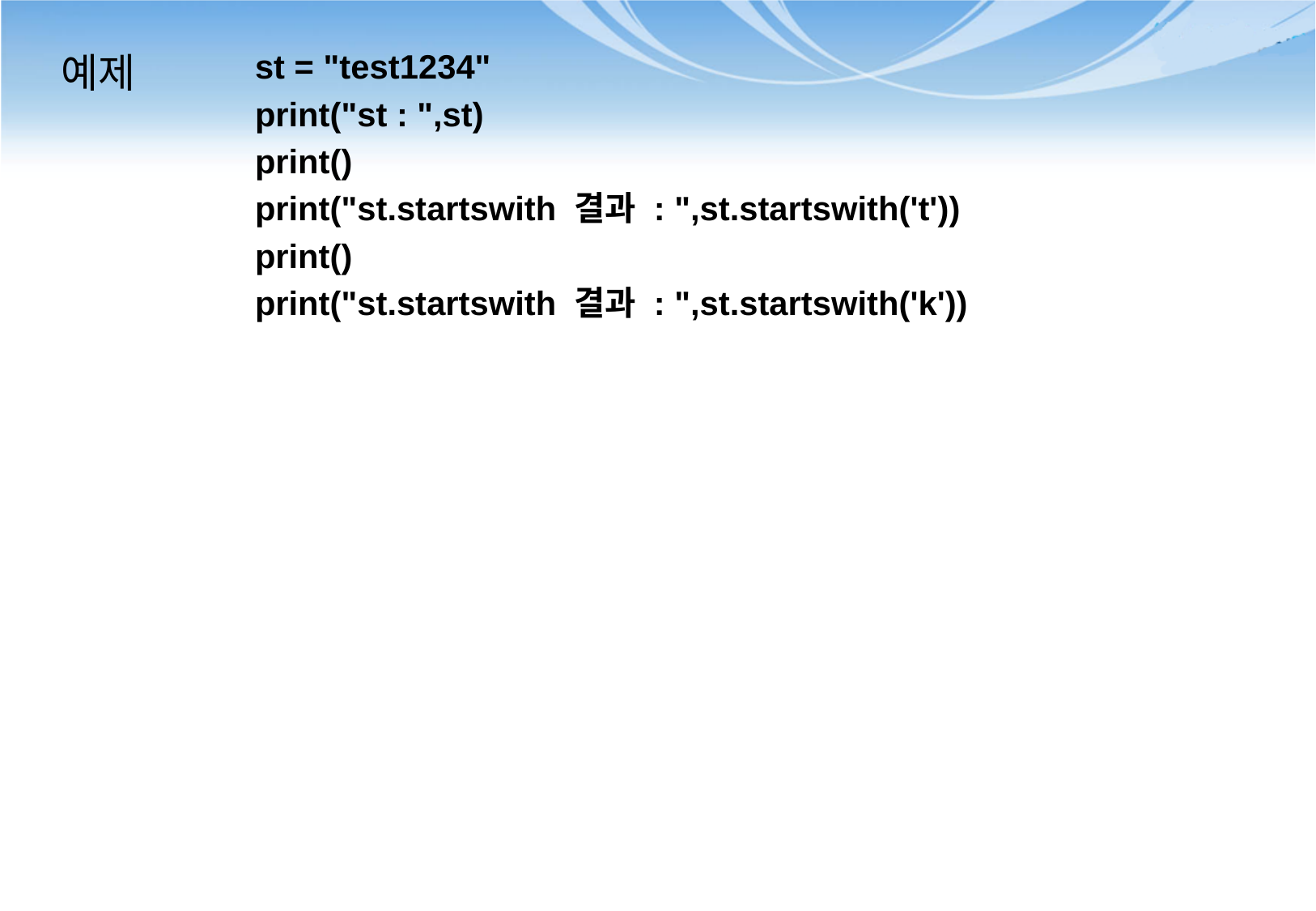

# 예제
st = "test1234"
print("st : ",st)
print()
print("st.startswith 결과 : ",st.startswith('t'))
print()
print("st.startswith 결과 : ",st.startswith('k'))